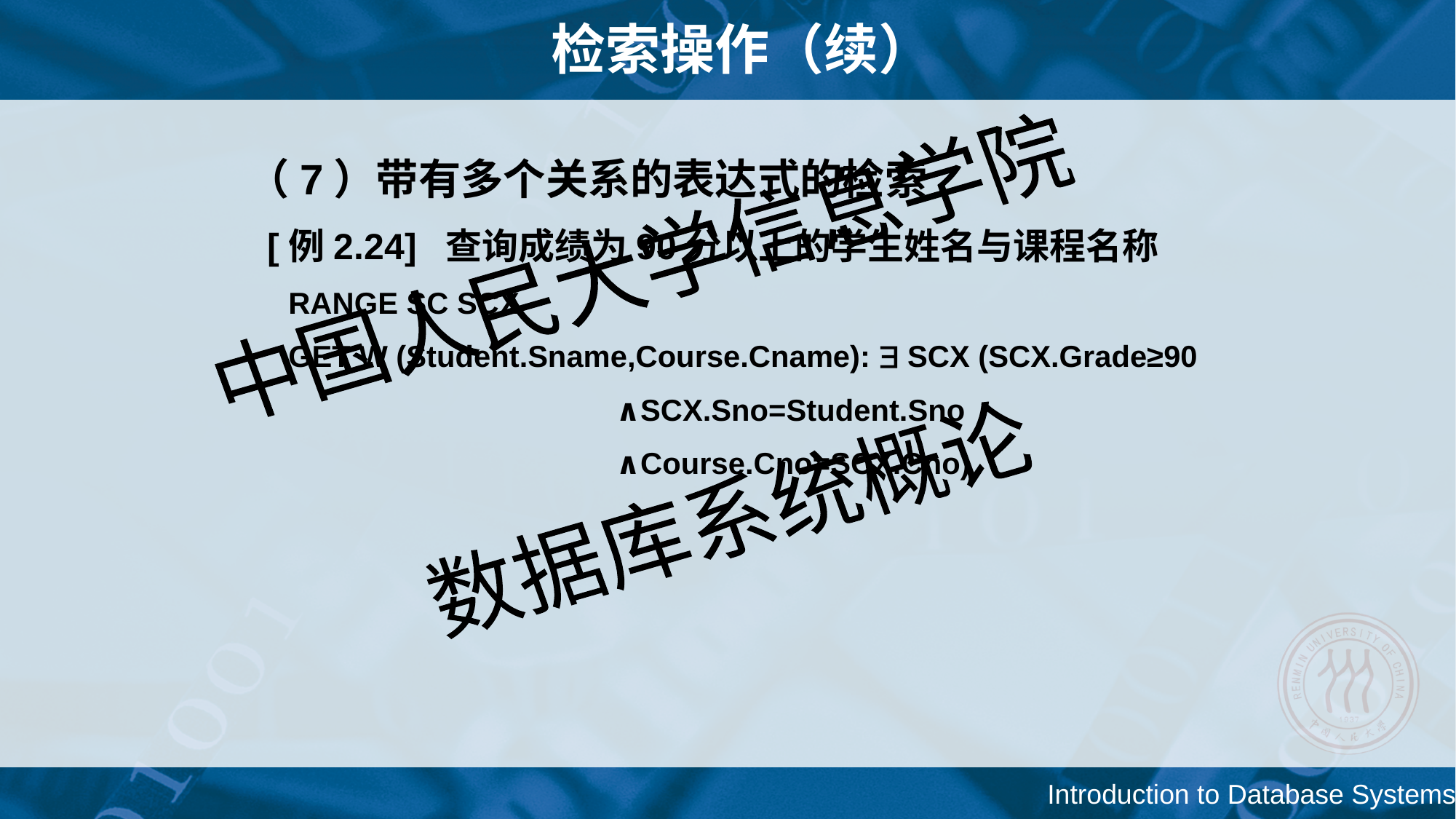

# 检索操作（续）
（7）带有多个关系的表达式的检索
  [例2.24]  查询成绩为90分以上的学生姓名与课程名称
	RANGE SC SCX
	GET W (Student.Sname,Course.Cname): ∃ SCX (SCX.Grade≥90
				∧SCX.Sno=Student.Sno
				∧Course.Cno=SCX.Cno)